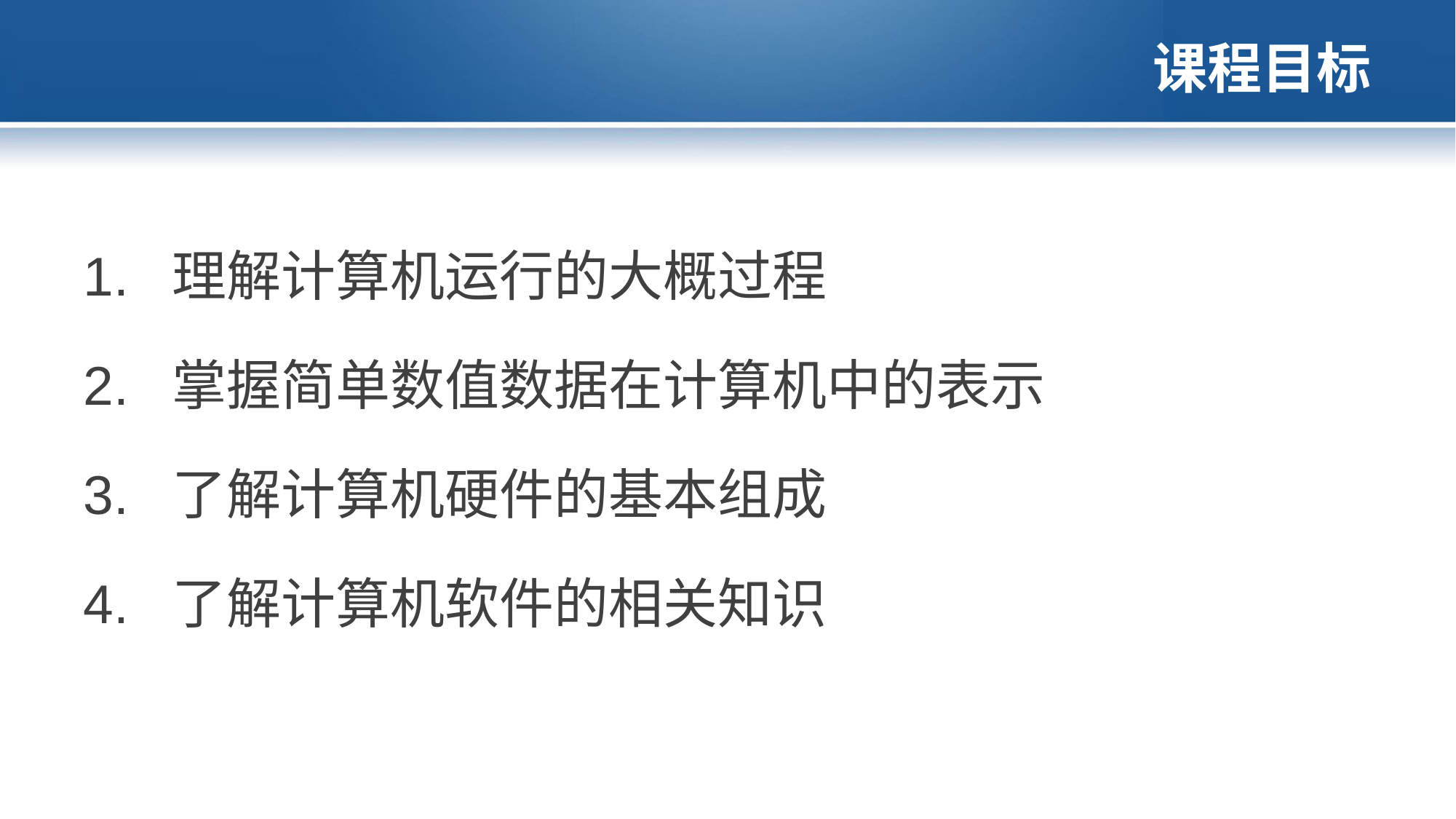

# 课程目标
理解计算机运行的大概过程
掌握简单数值数据在计算机中的表示
了解计算机硬件的基本组成
了解计算机软件的相关知识